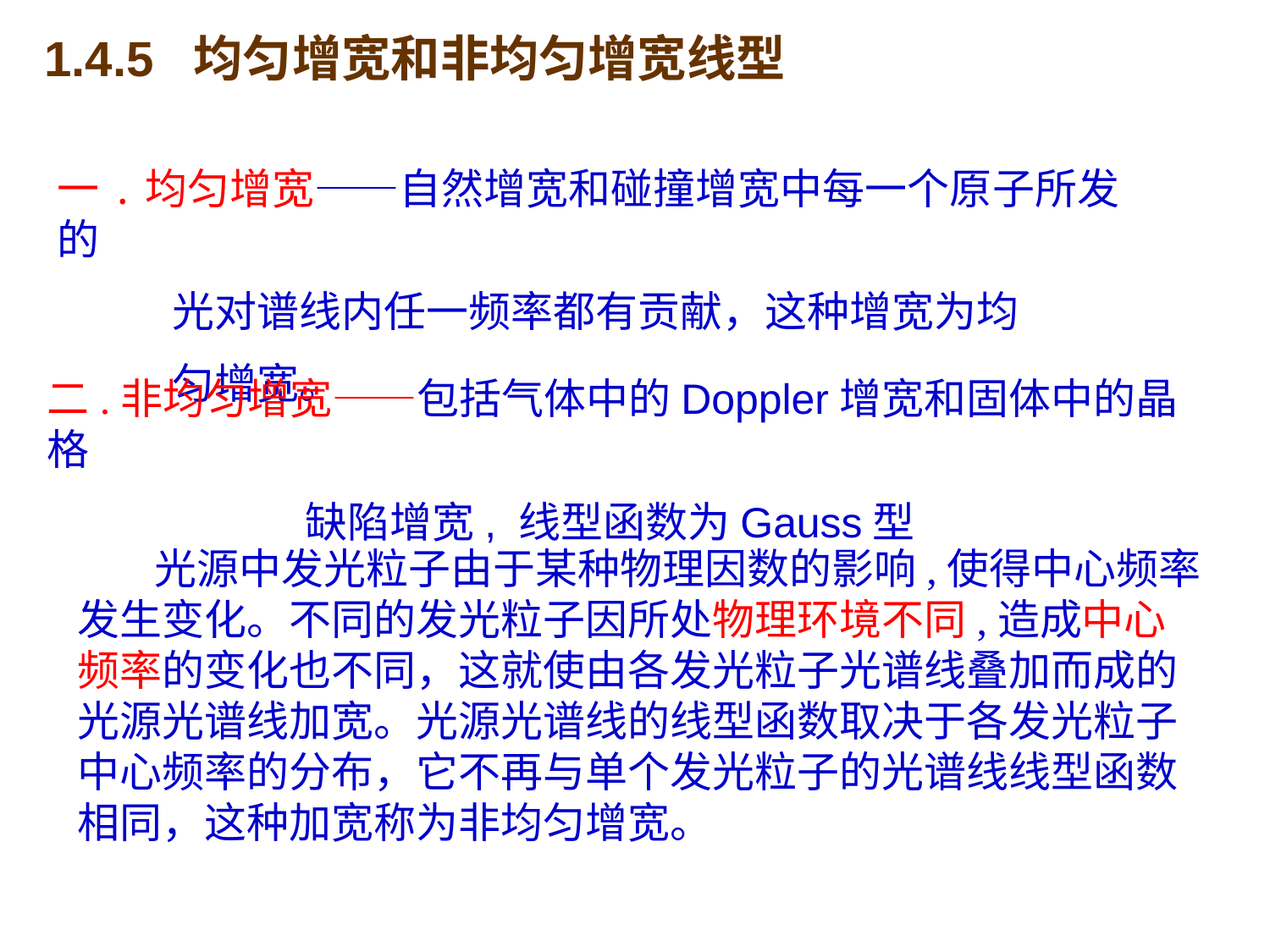

1.4.5  均匀增宽和非均匀增宽线型
一.均匀增宽——自然增宽和碰撞增宽中每一个原子所发的
           光对谱线内任一频率都有贡献，这种增宽为均
           匀增宽。
二.非均匀增宽——包括气体中的Doppler增宽和固体中的晶格
                          缺陷增宽, 线型函数为Gauss型
       光源中发光粒子由于某种物理因数的影响,使得中心频率发生变化。不同的发光粒子因所处物理环境不同,造成中心频率的变化也不同，这就使由各发光粒子光谱线叠加而成的光源光谱线加宽。光源光谱线的线型函数取决于各发光粒子中心频率的分布，它不再与单个发光粒子的光谱线线型函数相同，这种加宽称为非均匀增宽。